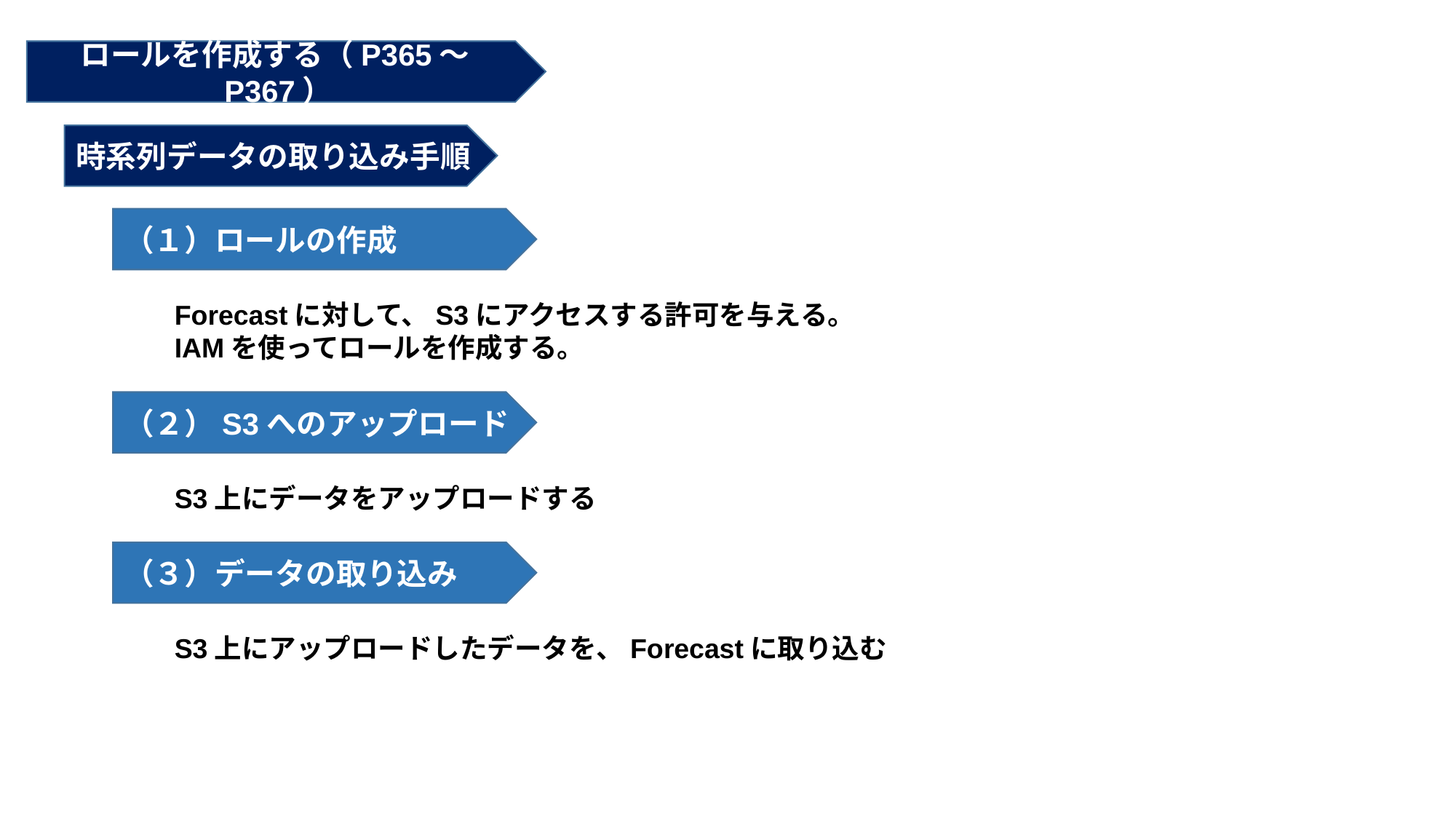

ロールを作成する（P365～P367）
時系列データの取り込み手順
（１）ロールの作成
Forecastに対して、S3にアクセスする許可を与える。
IAMを使ってロールを作成する。
（２）S3へのアップロード
S3上にデータをアップロードする
（３）データの取り込み
S3上にアップロードしたデータを、Forecastに取り込む